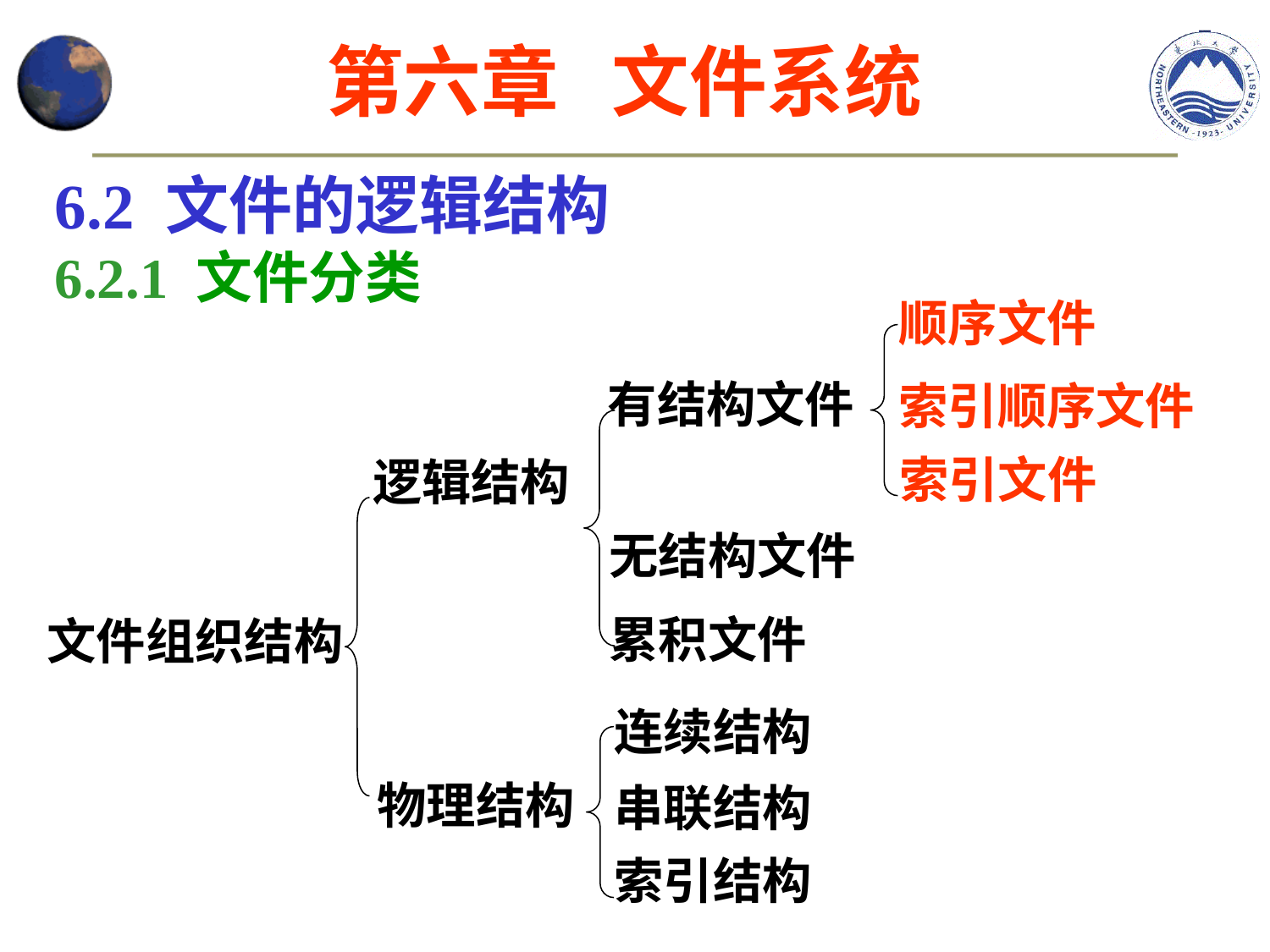

第六章   文件系统
6.2 文件的逻辑结构
6.2.1 文件分类
顺序文件

有结构文件
索引顺序文件

索引文件
逻辑结构

无结构文件
累积文件
文件组织结构
连续结构

物理结构
串联结构
索引结构